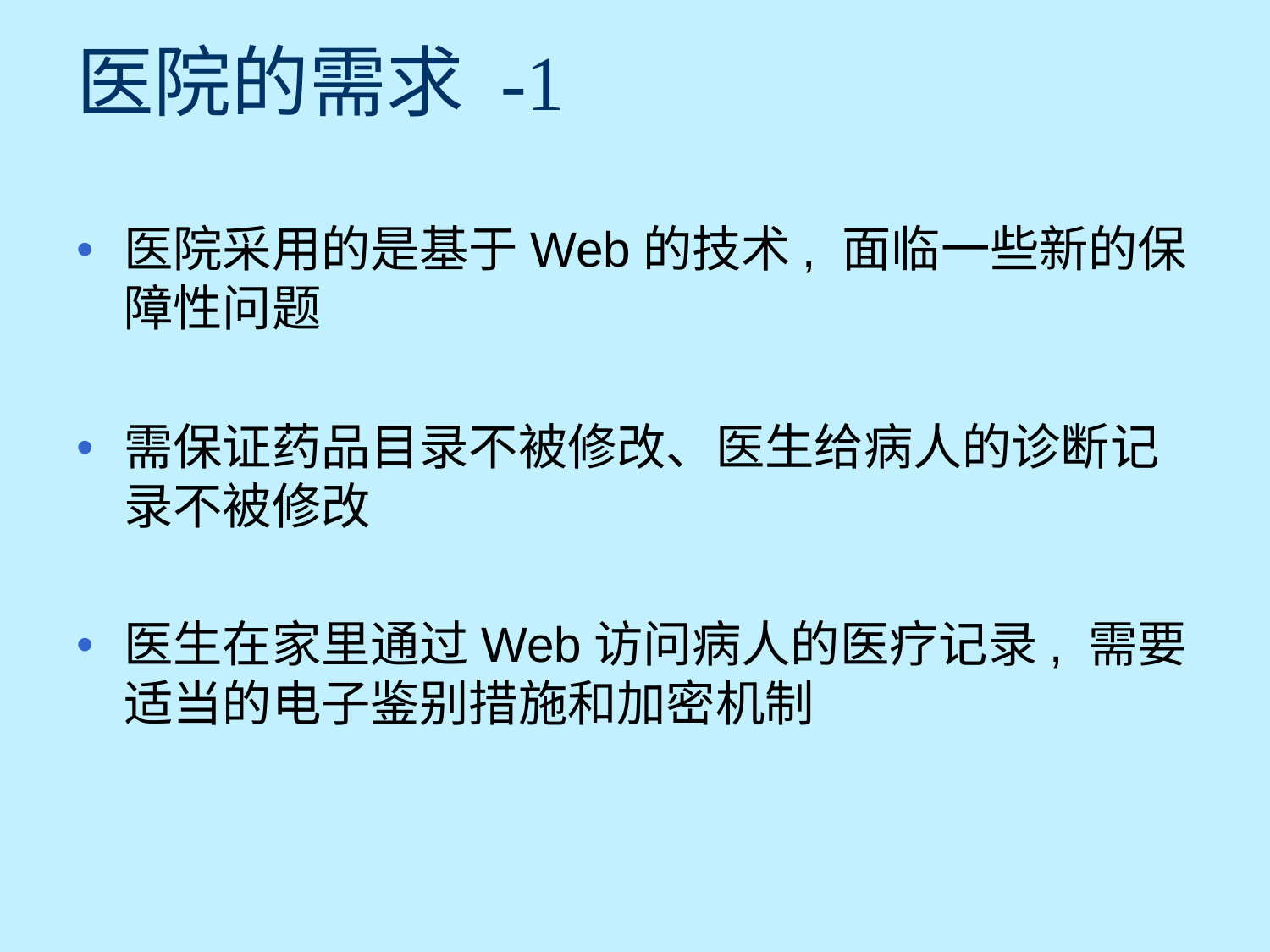

# 医院的需求 -1
医院采用的是基于Web的技术, 面临一些新的保障性问题

需保证药品目录不被修改、医生给病人的诊断记录不被修改

医生在家里通过Web访问病人的医疗记录, 需要适当的电子鉴别措施和加密机制
32